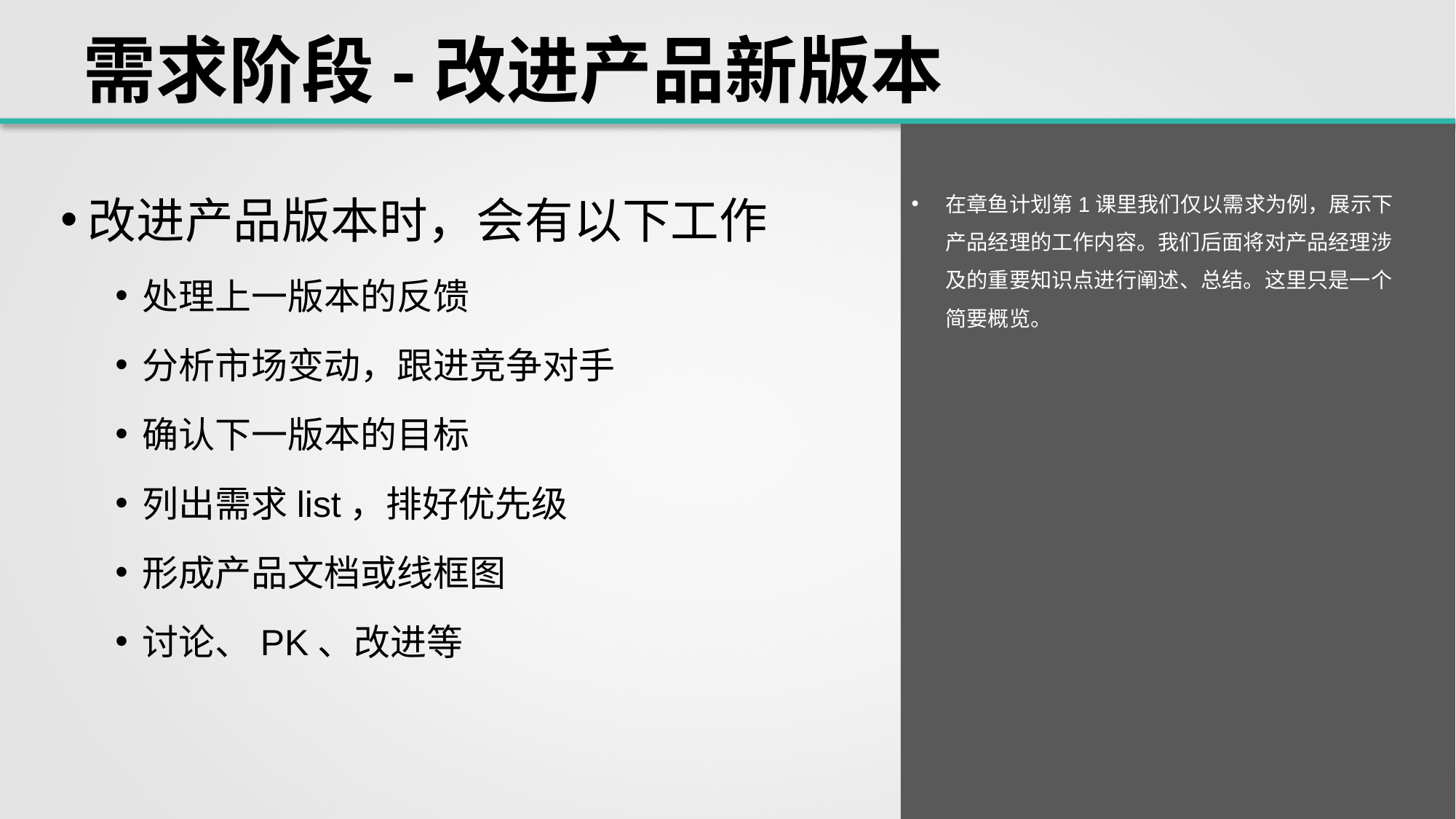

# 需求阶段-改进产品新版本

改进产品版本时，会有以下工作
处理上一版本的反馈
分析市场变动，跟进竞争对手
确认下一版本的目标
列出需求list，排好优先级
形成产品文档或线框图
讨论、PK、改进等

在章鱼计划第1课里我们仅以需求为例，展示下产品经理的工作内容。我们后面将对产品经理涉及的重要知识点进行阐述、总结。这里只是一个简要概览。